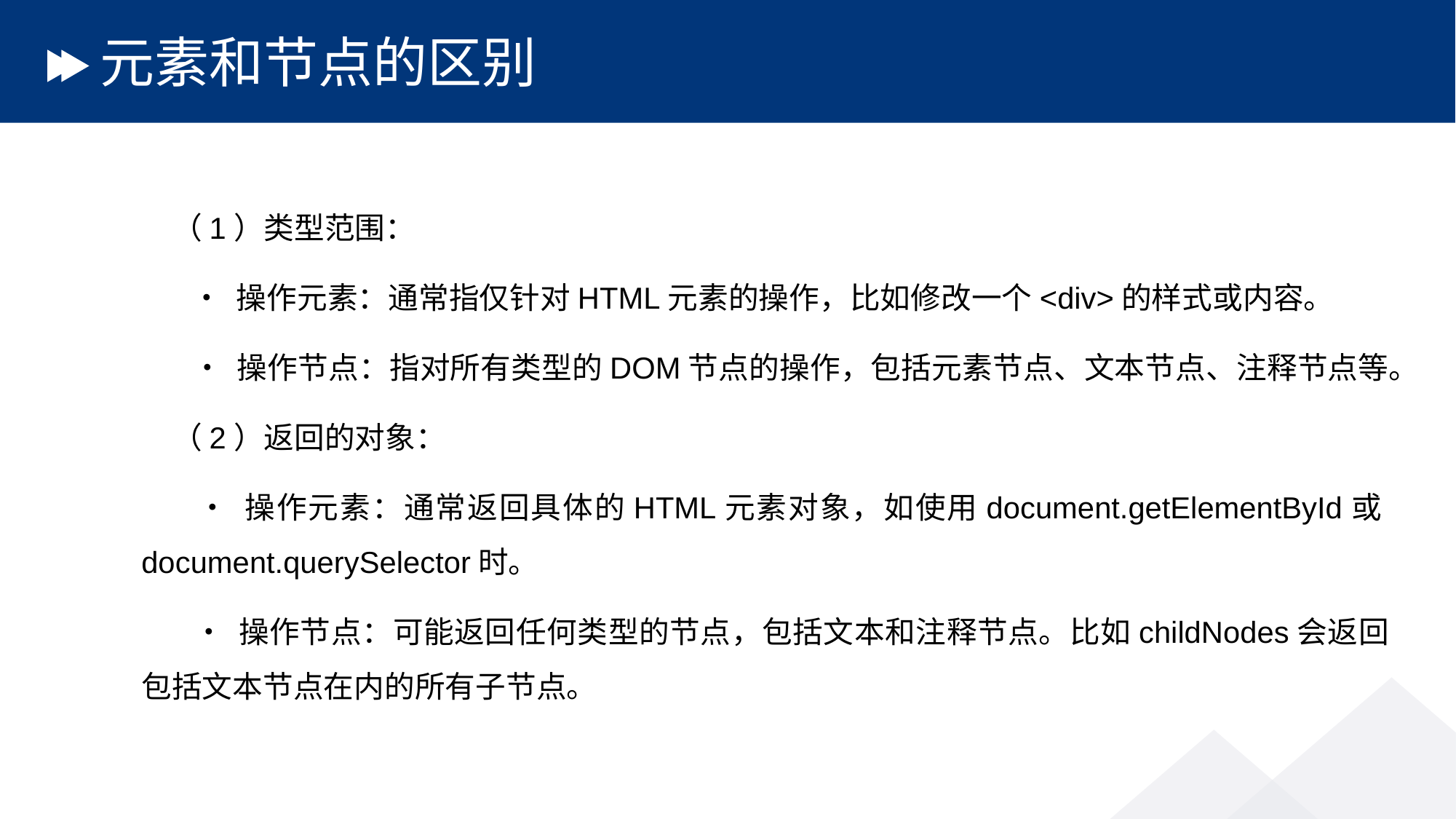

# 元素和节点的区别
（1）类型范围：
   • 操作元素：通常指仅针对HTML元素的操作，比如修改一个<div>的样式或内容。
   • 操作节点：指对所有类型的DOM节点的操作，包括元素节点、文本节点、注释节点等。
（2）返回的对象：
   • 操作元素：通常返回具体的HTML元素对象，如使用document.getElementById或document.querySelector时。
   • 操作节点：可能返回任何类型的节点，包括文本和注释节点。比如childNodes会返回包括文本节点在内的所有子节点。